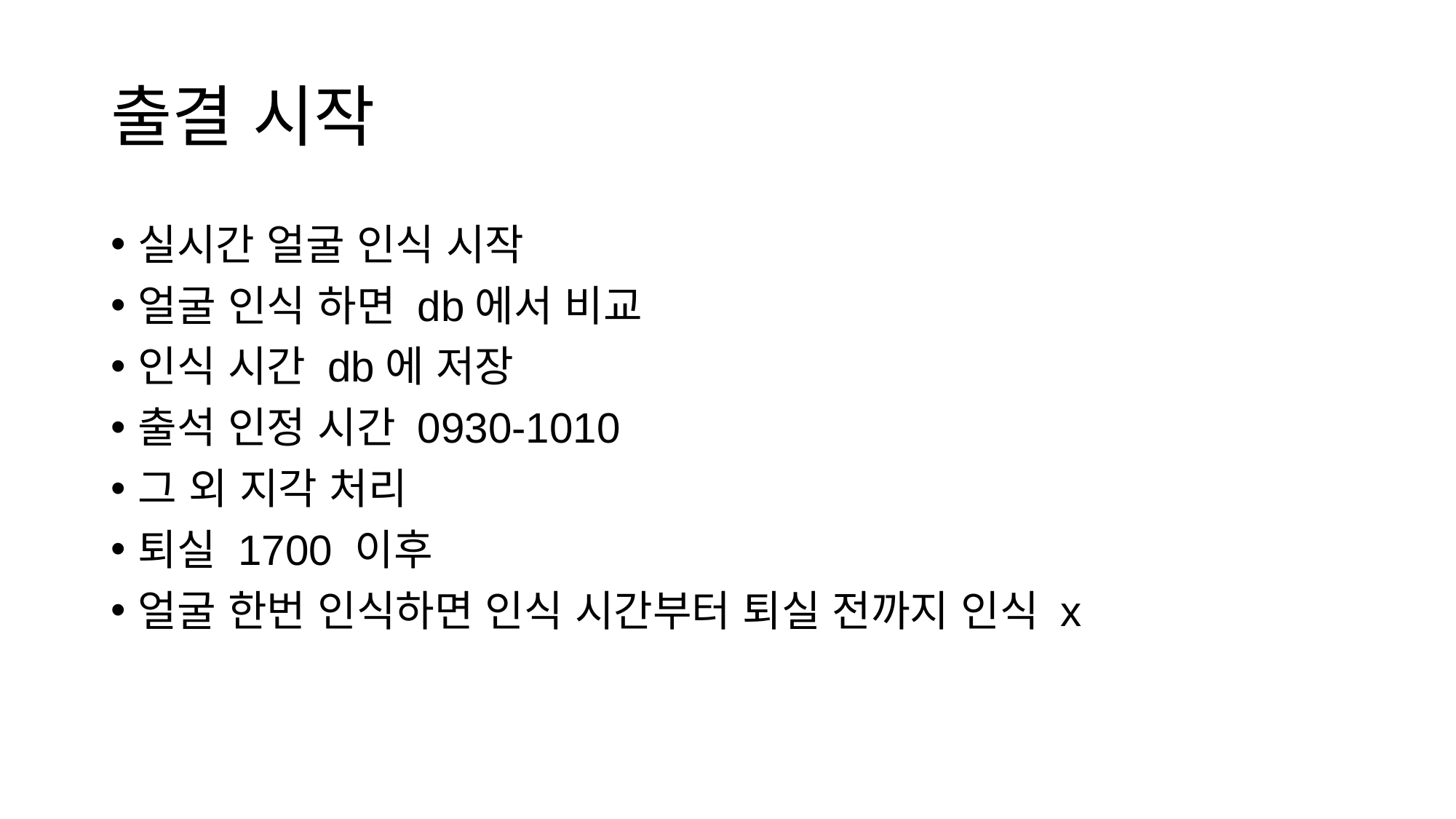

# 출결 시작
실시간 얼굴 인식 시작
얼굴 인식 하면 db에서 비교
인식 시간 db에 저장
출석 인정 시간 0930-1010
그 외 지각 처리
퇴실 1700 이후
얼굴 한번 인식하면 인식 시간부터 퇴실 전까지 인식 x